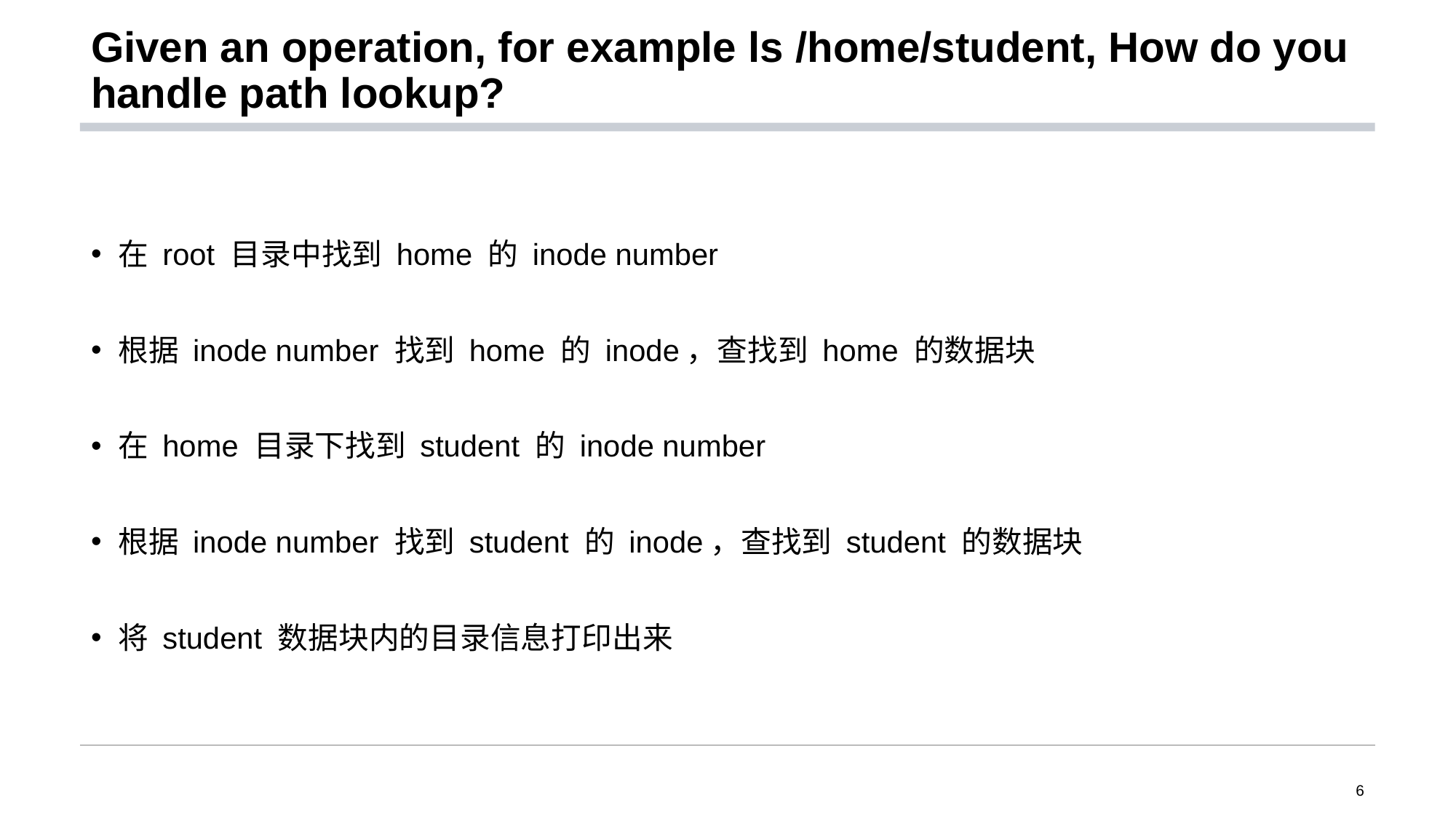

# Given an operation, for example ls /home/student, How do you handle path lookup?

在 root 目录中找到 home 的 inode number

根据 inode number 找到 home 的 inode，查找到 home 的数据块

在 home 目录下找到 student 的 inode number

根据 inode number 找到 student 的 inode，查找到 student 的数据块

将 student 数据块内的目录信息打印出来

6